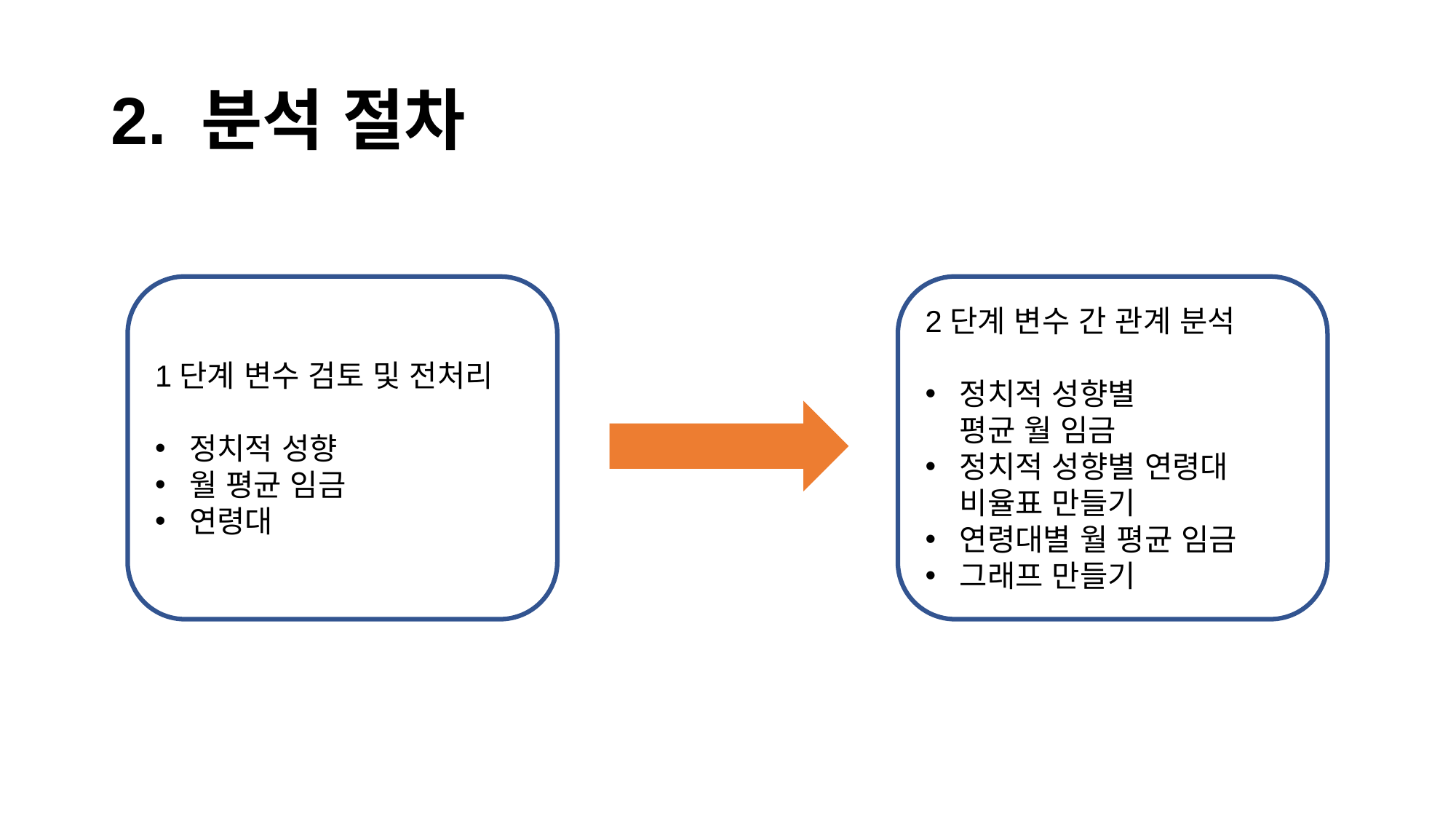

2. 분석 절차
1단계 변수 검토 및 전처리

정치적 성향
월 평균 임금
연령대
2단계 변수 간 관계 분석

정치적 성향별
평균 월 임금
정치적 성향별 연령대
비율표 만들기
연령대별 월 평균 임금
그래프 만들기